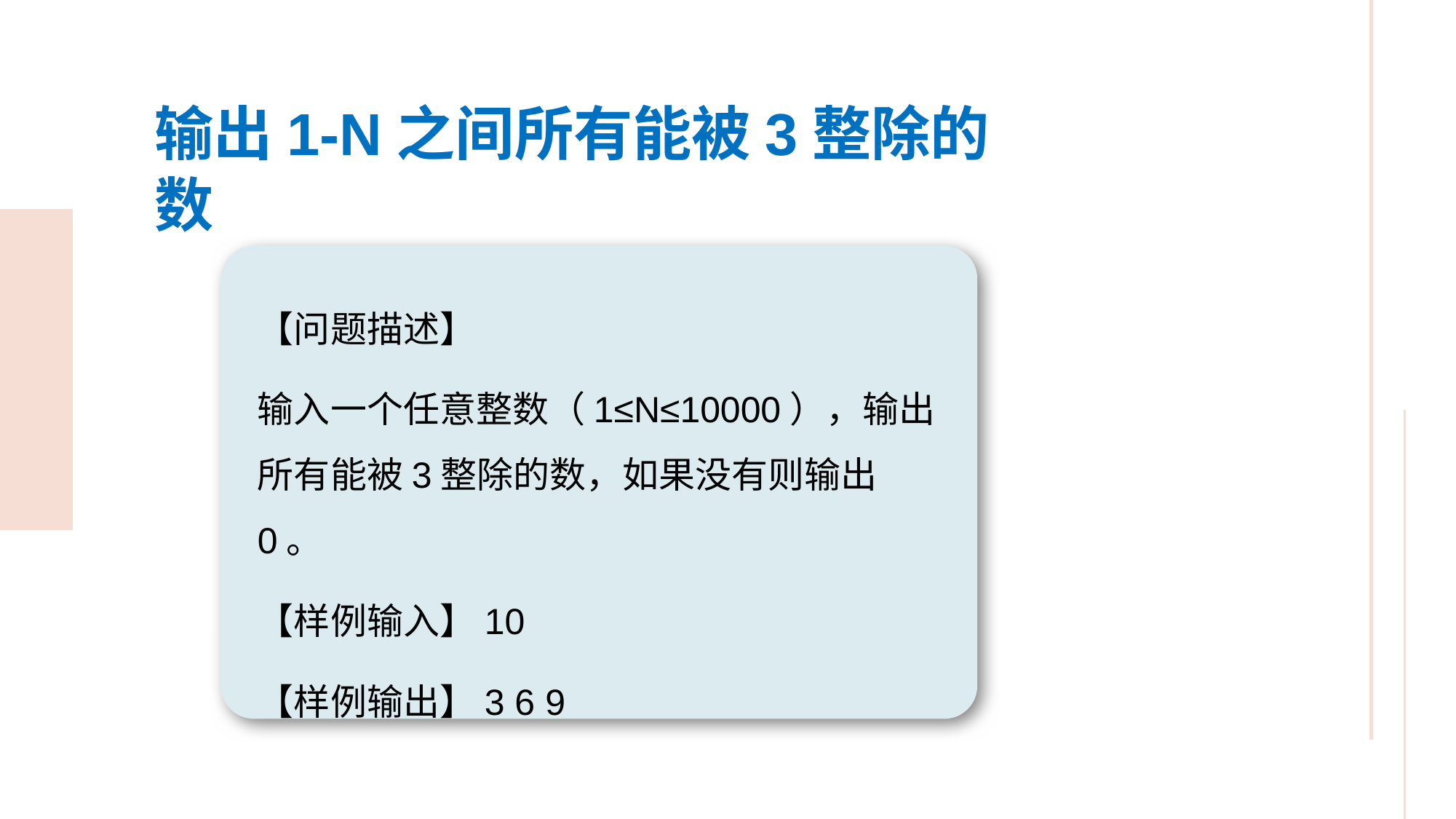

输出1-N之间所有能被3整除的数

【问题描述】
输入一个任意整数（1≤N≤10000），输出所有能被3整除的数，如果没有则输出0。
【样例输入】10
【样例输出】3 6 9